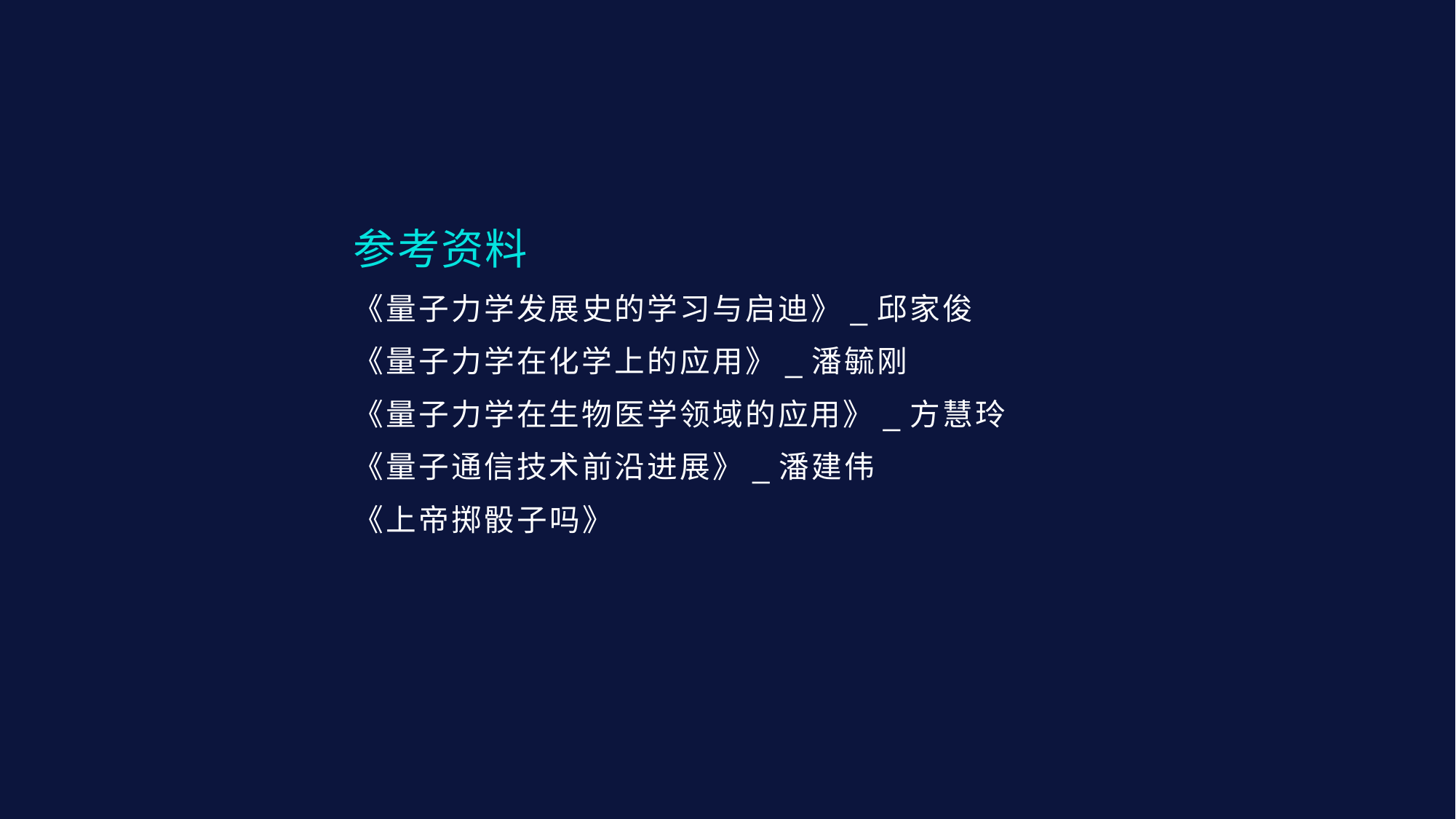

参考资料
《量子力学发展史的学习与启迪》_邱家俊
《量子力学在化学上的应用》_潘毓刚
《量子力学在生物医学领域的应用》_方慧玲
《量子通信技术前沿进展》_潘建伟
《上帝掷骰子吗》